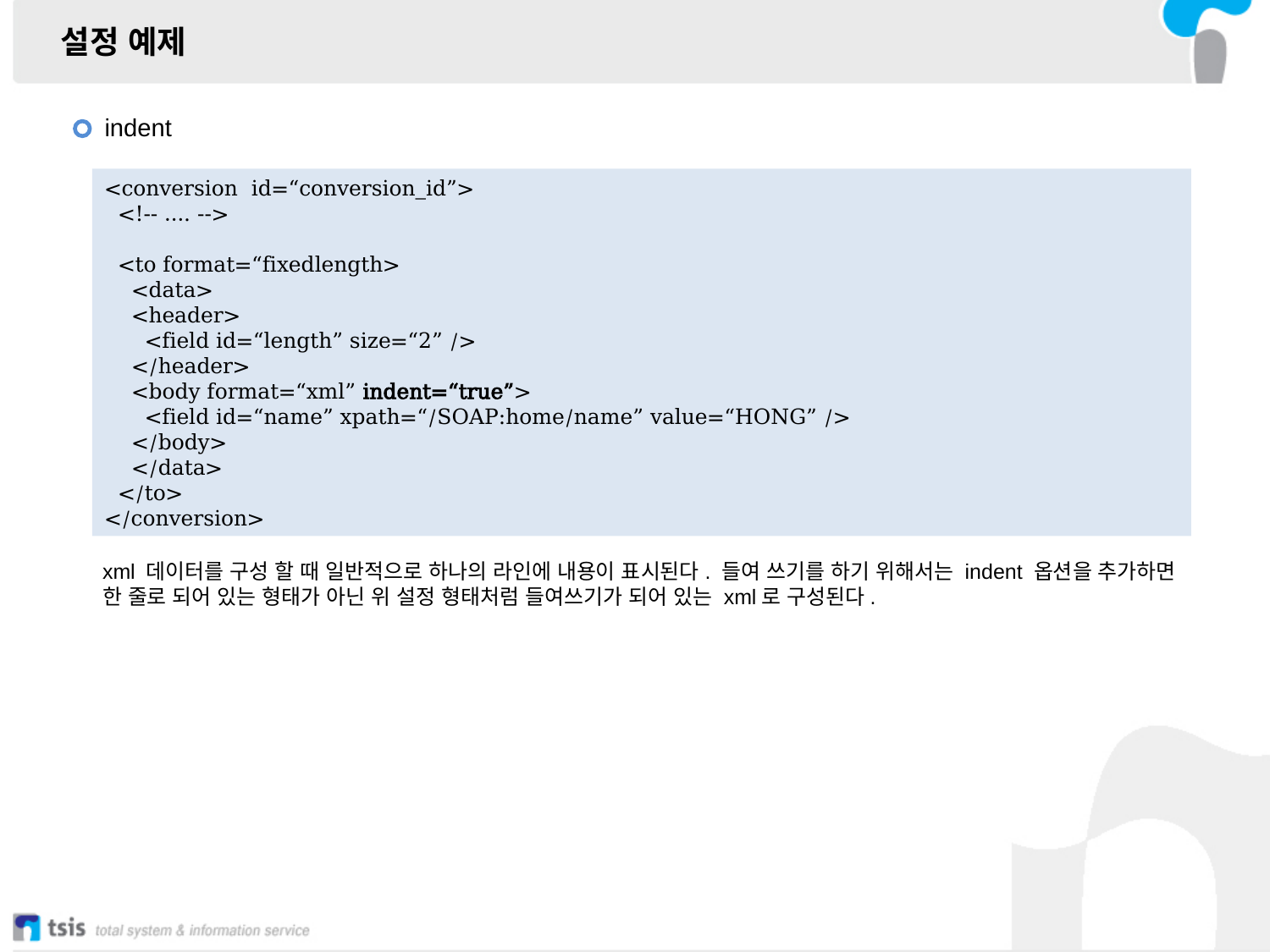

설정 예제
indent

<conversion  id=“conversion_id”>
  <!-- …. -->

  <to format=“fixedlength>
    <data>
    <header>
      <field id=“length” size=“2” />
    </header>
    <body format=“xml” indent=“true”>
      <field id=“name” xpath=“/SOAP:home/name” value=“HONG” />
    </body>
    </data>
  </to>
</conversion>
xml 데이터를 구성 할 때 일반적으로 하나의 라인에 내용이 표시된다. 들여 쓰기를 하기 위해서는 indent 옵션을 추가하면 한 줄로 되어 있는 형태가 아닌 위 설정 형태처럼 들여쓰기가 되어 있는 xml로 구성된다.